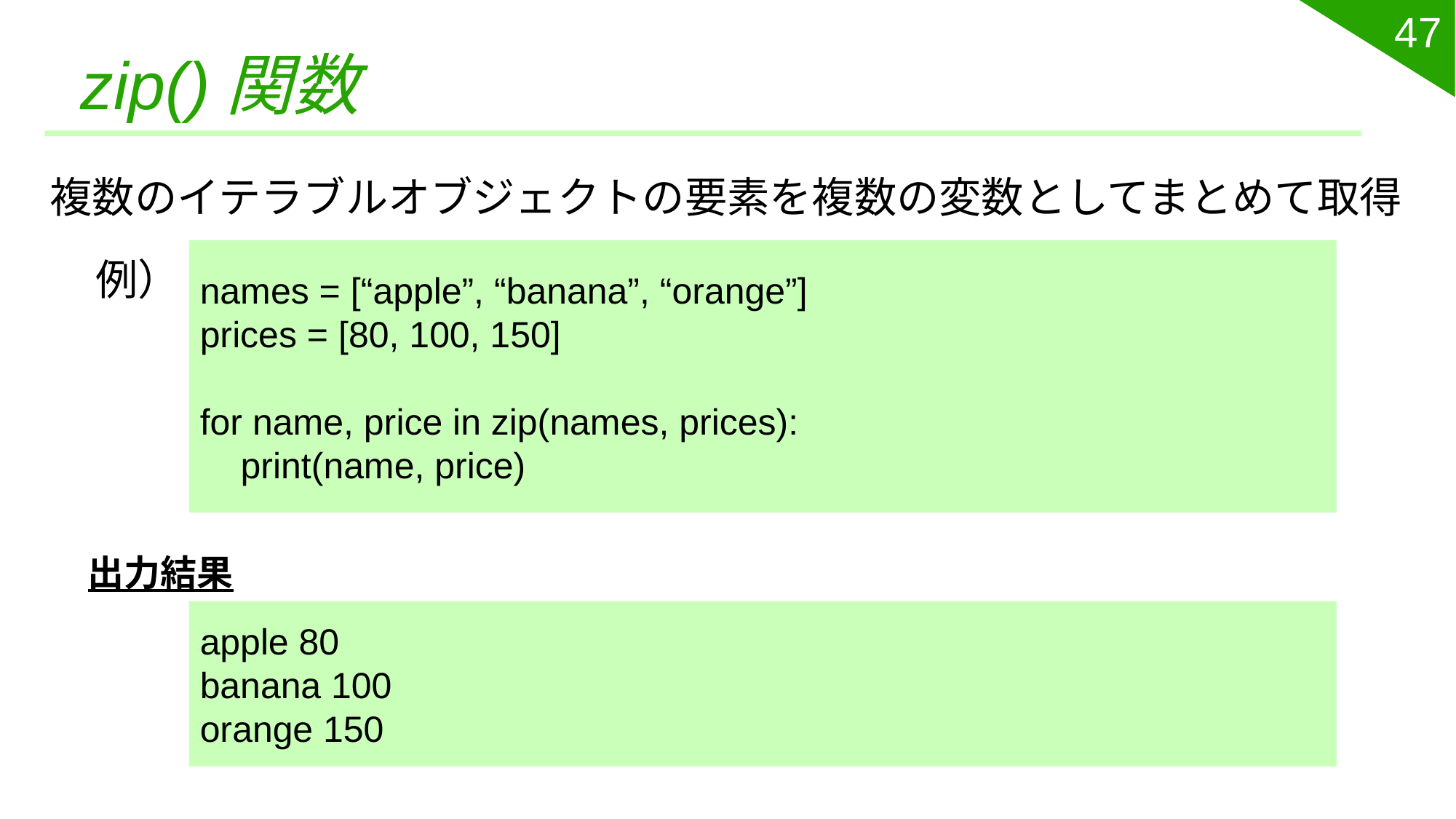

47
# zip()関数
複数のイテラブルオブジェクトの要素を複数の変数としてまとめて取得
例）
names = [“apple”, “banana”, “orange”]
prices = [80, 100, 150]

for name, price in zip(names, prices):
    print(name, price)
出力結果

apple 80
banana 100
orange 150